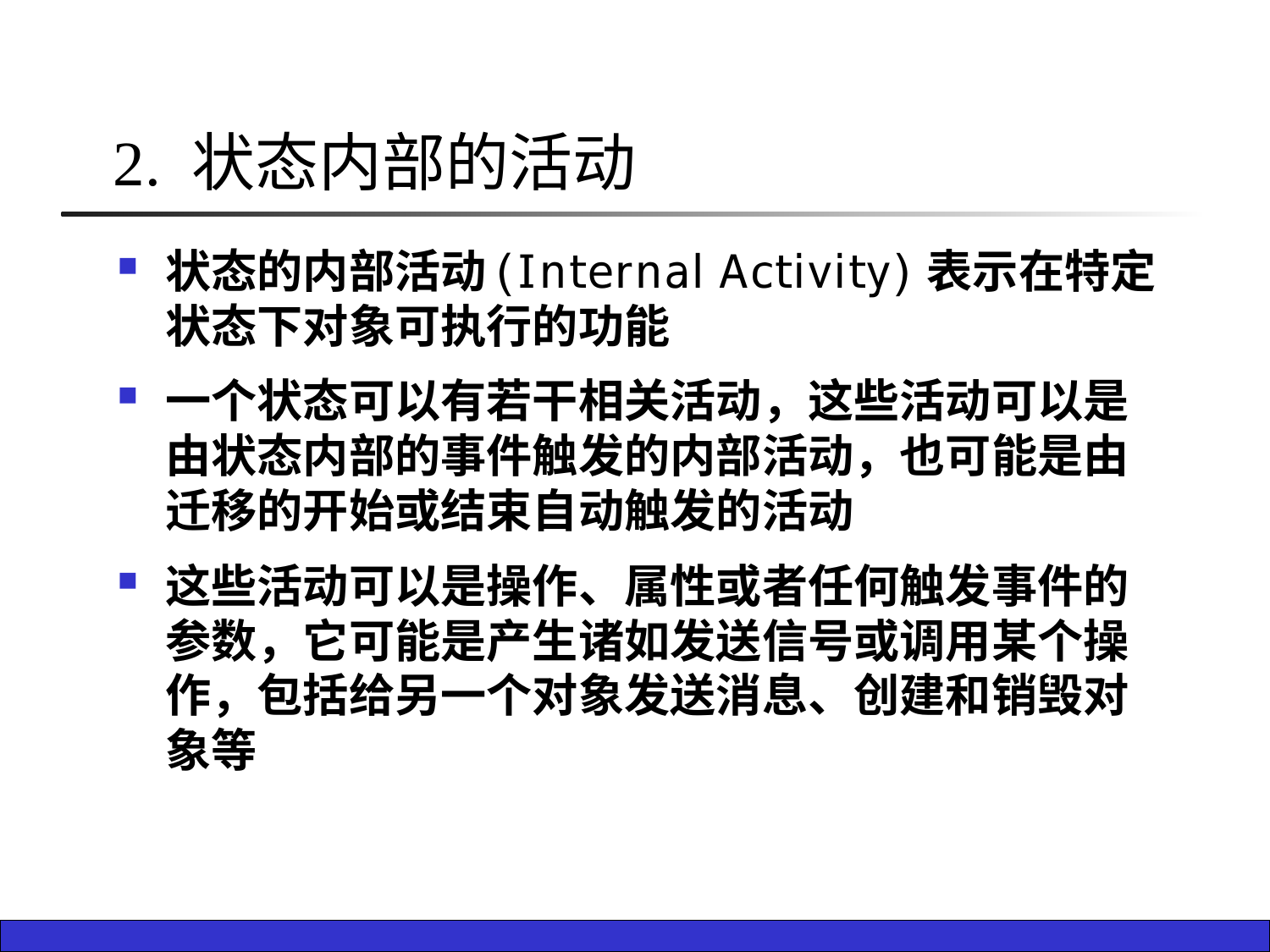

# 2. 状态内部的活动
状态的内部活动(Internal Activity)表示在特定状态下对象可执行的功能
一个状态可以有若干相关活动，这些活动可以是由状态内部的事件触发的内部活动，也可能是由迁移的开始或结束自动触发的活动
这些活动可以是操作、属性或者任何触发事件的参数，它可能是产生诸如发送信号或调用某个操作，包括给另一个对象发送消息、创建和销毁对象等